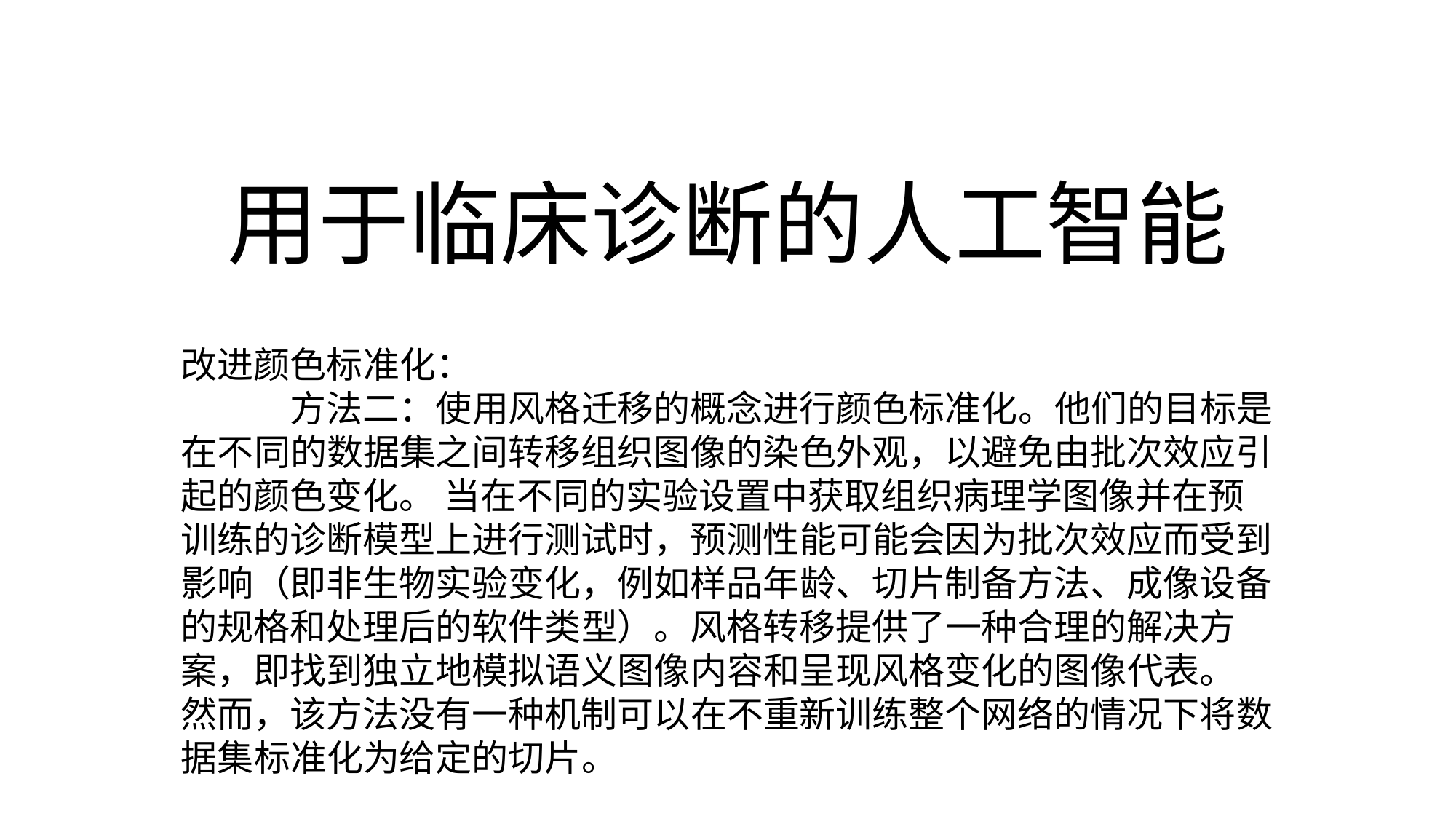

# 用于临床诊断的人工智能
改进颜色标准化：
	方法二：使用风格迁移的概念进行颜色标准化。他们的目标是在不同的数据集之间转移组织图像的染色外观，以避免由批次效应引起的颜色变化。 当在不同的实验设置中获取组织病理学图像并在预训练的诊断模型上进行测试时，预测性能可能会因为批次效应而受到影响（即非生物实验变化，例如样品年龄、切片制备方法、成像设备的规格和处理后的软件类型）。风格转移提供了一种合理的解决方案，即找到独立地模拟语义图像内容和呈现风格变化的图像代表。 然而，该方法没有一种机制可以在不重新训练整个网络的情况下将数据集标准化为给定的切片。